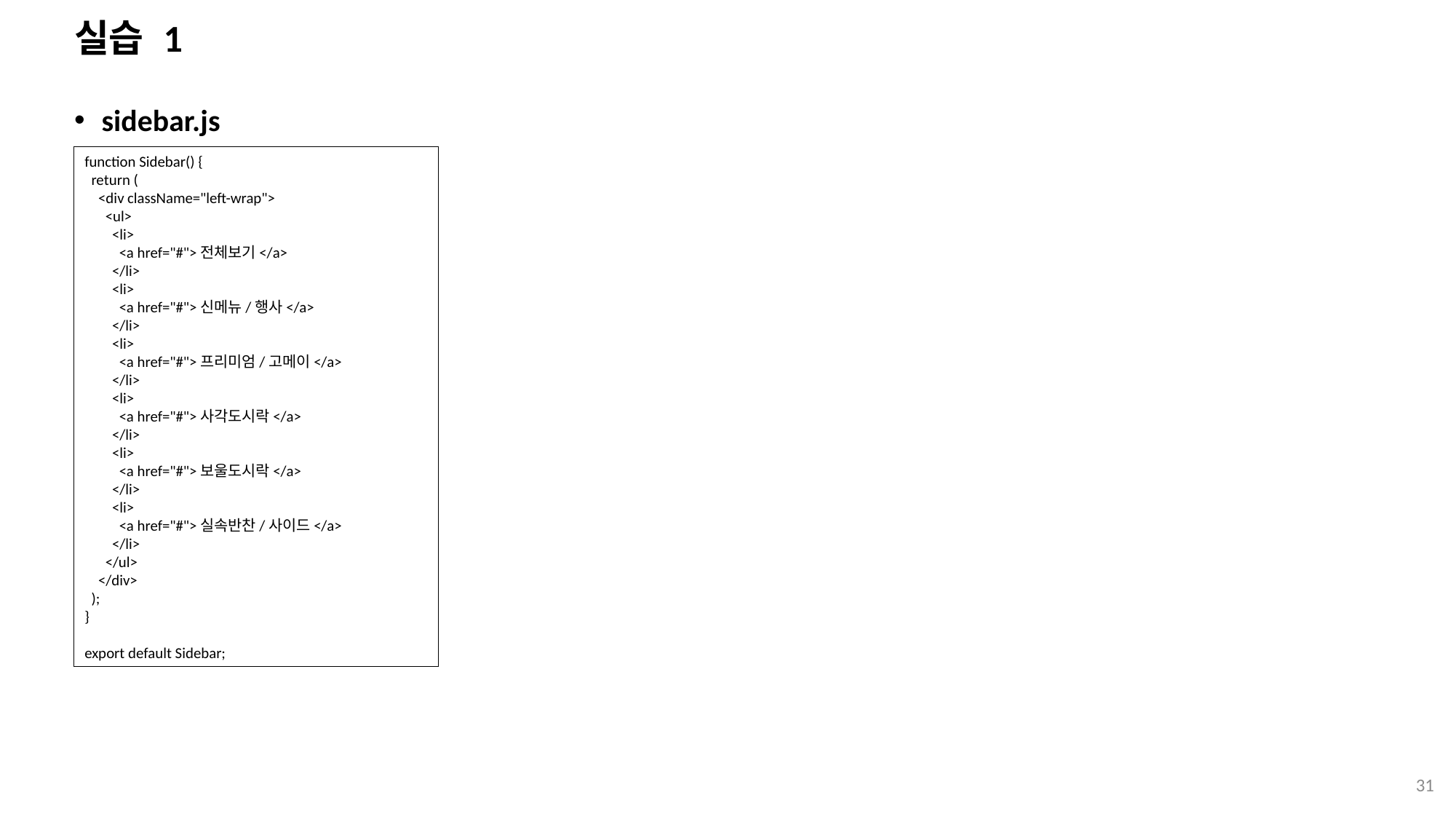

# 실습 1
sidebar.js

function Sidebar() {
  return (
    <div className="left-wrap">
      <ul>
        <li>
          <a href="#">전체보기</a>
        </li>
        <li>
          <a href="#">신메뉴/행사</a>
        </li>
        <li>
          <a href="#">프리미엄/고메이</a>
        </li>
        <li>
          <a href="#">사각도시락</a>
        </li>
        <li>
          <a href="#">보울도시락</a>
        </li>
        <li>
          <a href="#">실속반찬/사이드</a>
        </li>
      </ul>
    </div>
  );
}

export default Sidebar;
31